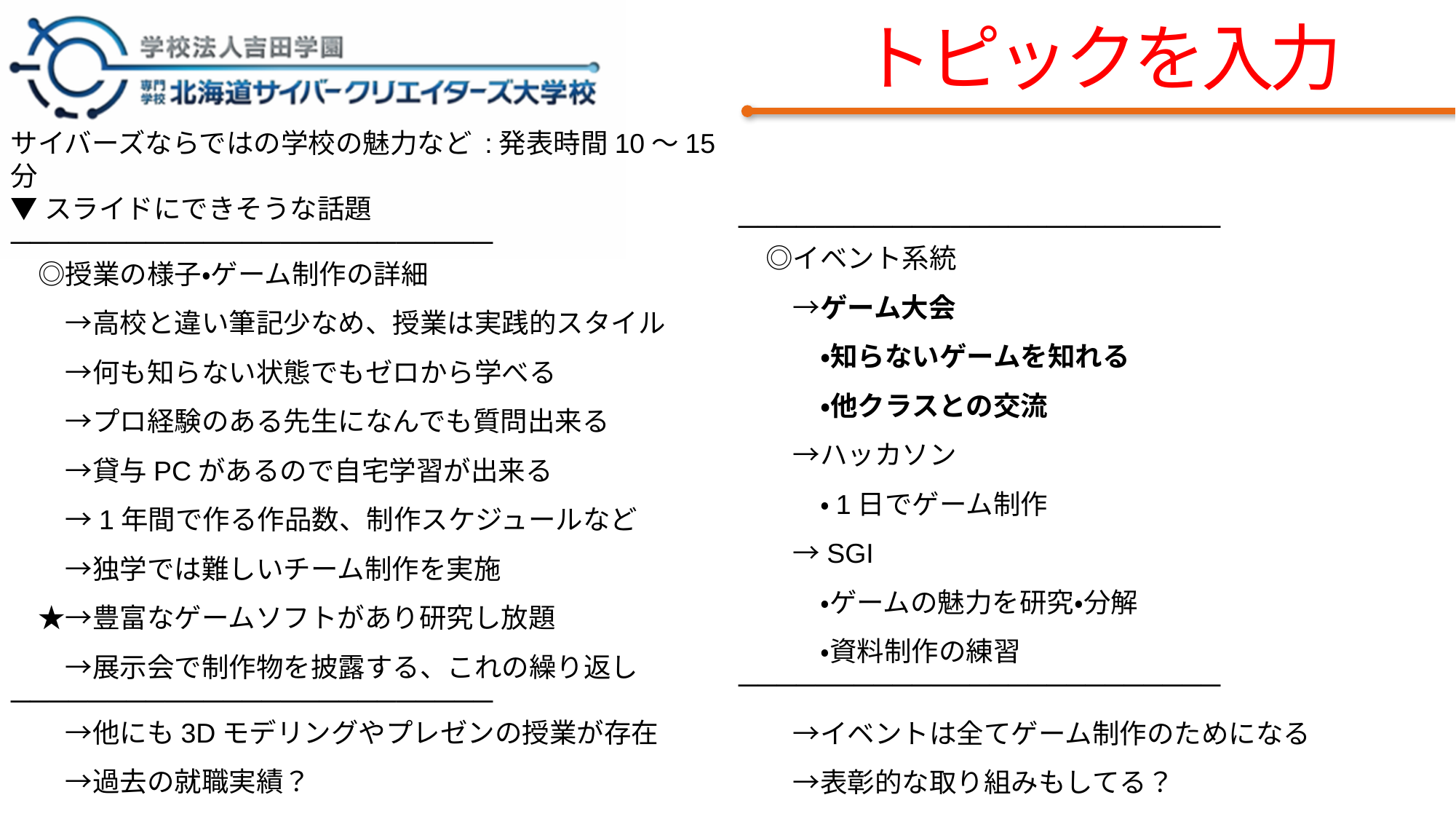

トピックを入力
サイバーズならではの学校の魅力など :発表時間10～15分
▼スライドにできそうな話題
─────────────────────────
　◎授業の様子・ゲーム制作の詳細
　　→高校と違い筆記少なめ、授業は実践的スタイル
　　→何も知らない状態でもゼロから学べる
　　→プロ経験のある先生になんでも質問出来る
　　→貸与PCがあるので自宅学習が出来る
　　→1年間で作る作品数、制作スケジュールなど
　　→独学では難しいチーム制作を実施
　★→豊富なゲームソフトがあり研究し放題
　　→展示会で制作物を披露する、これの繰り返し
─────────────────────────
　　→他にも3Dモデリングやプレゼンの授業が存在
　　→過去の就職実績？
─────────────────────────
　◎イベント系統
　　→ゲーム大会
　　　・知らないゲームを知れる
　　　・他クラスとの交流
　　→ハッカソン
　　　・1日でゲーム制作
　　→SGI
　　　・ゲームの魅力を研究・分解
　　　・資料制作の練習
─────────────────────────
　　→イベントは全てゲーム制作のためになる
　　→表彰的な取り組みもしてる？